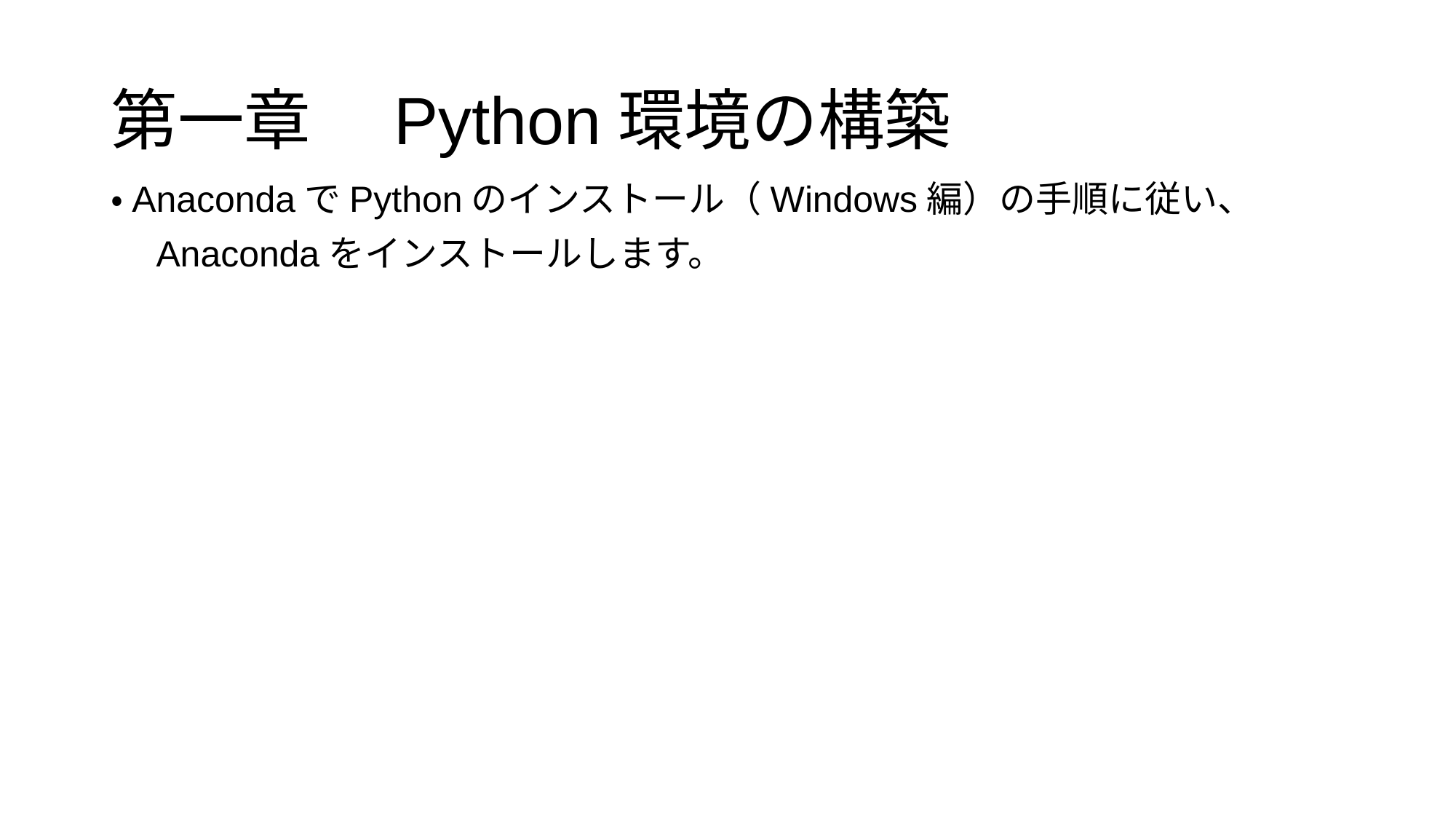

# 第一章　Python環境の構築
・AnacondaでPythonのインストール（Windows編）の手順に従い、
　Anacondaをインストールします。